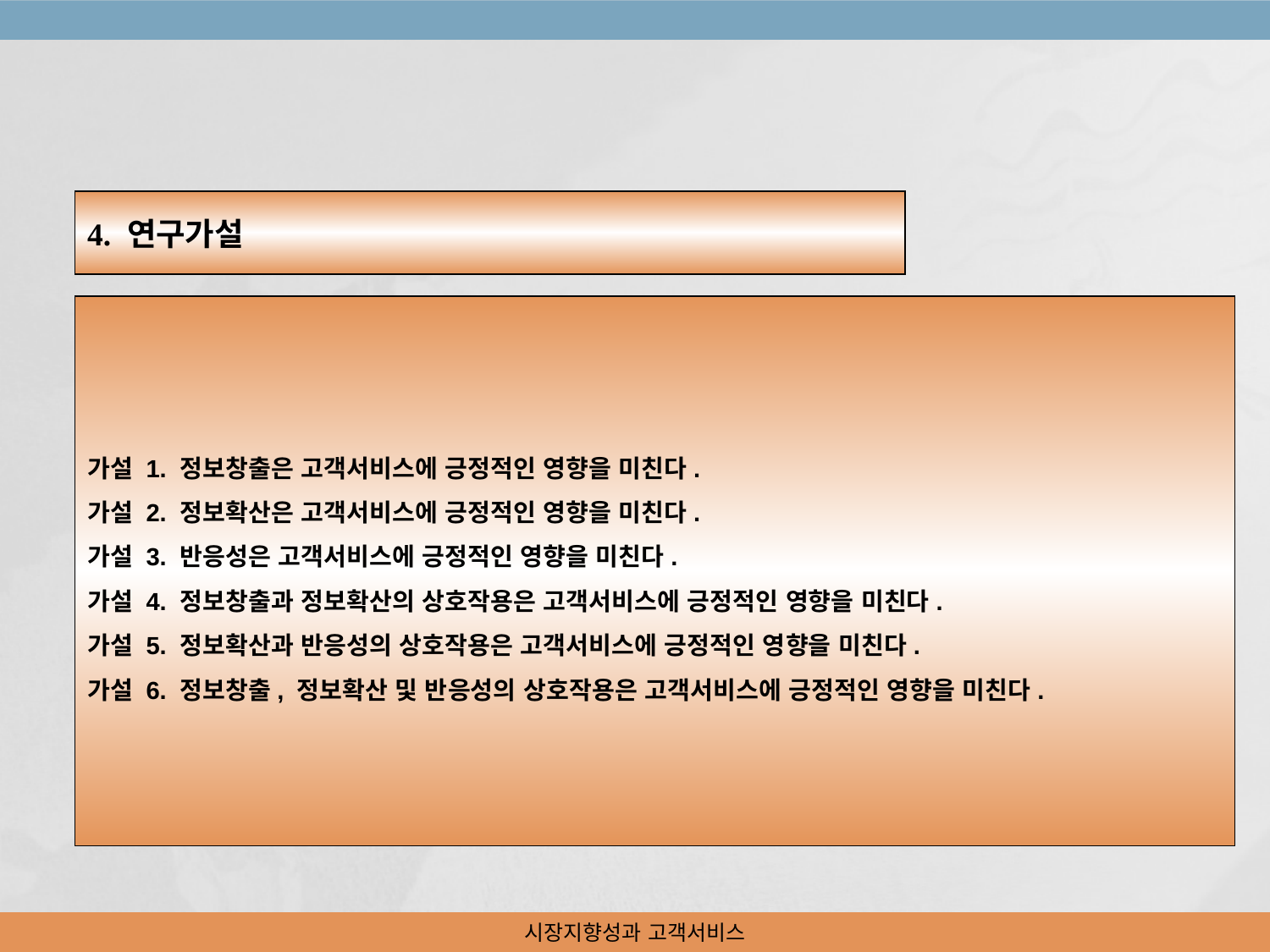

4. 연구가설
가설 1. 정보창출은 고객서비스에 긍정적인 영향을 미친다.
가설 2. 정보확산은 고객서비스에 긍정적인 영향을 미친다.
가설 3. 반응성은 고객서비스에 긍정적인 영향을 미친다.
가설 4. 정보창출과 정보확산의 상호작용은 고객서비스에 긍정적인 영향을 미친다.
가설 5. 정보확산과 반응성의 상호작용은 고객서비스에 긍정적인 영향을 미친다.
가설 6. 정보창출, 정보확산 및 반응성의 상호작용은 고객서비스에 긍정적인 영향을 미친다.
시장지향성과 고객서비스